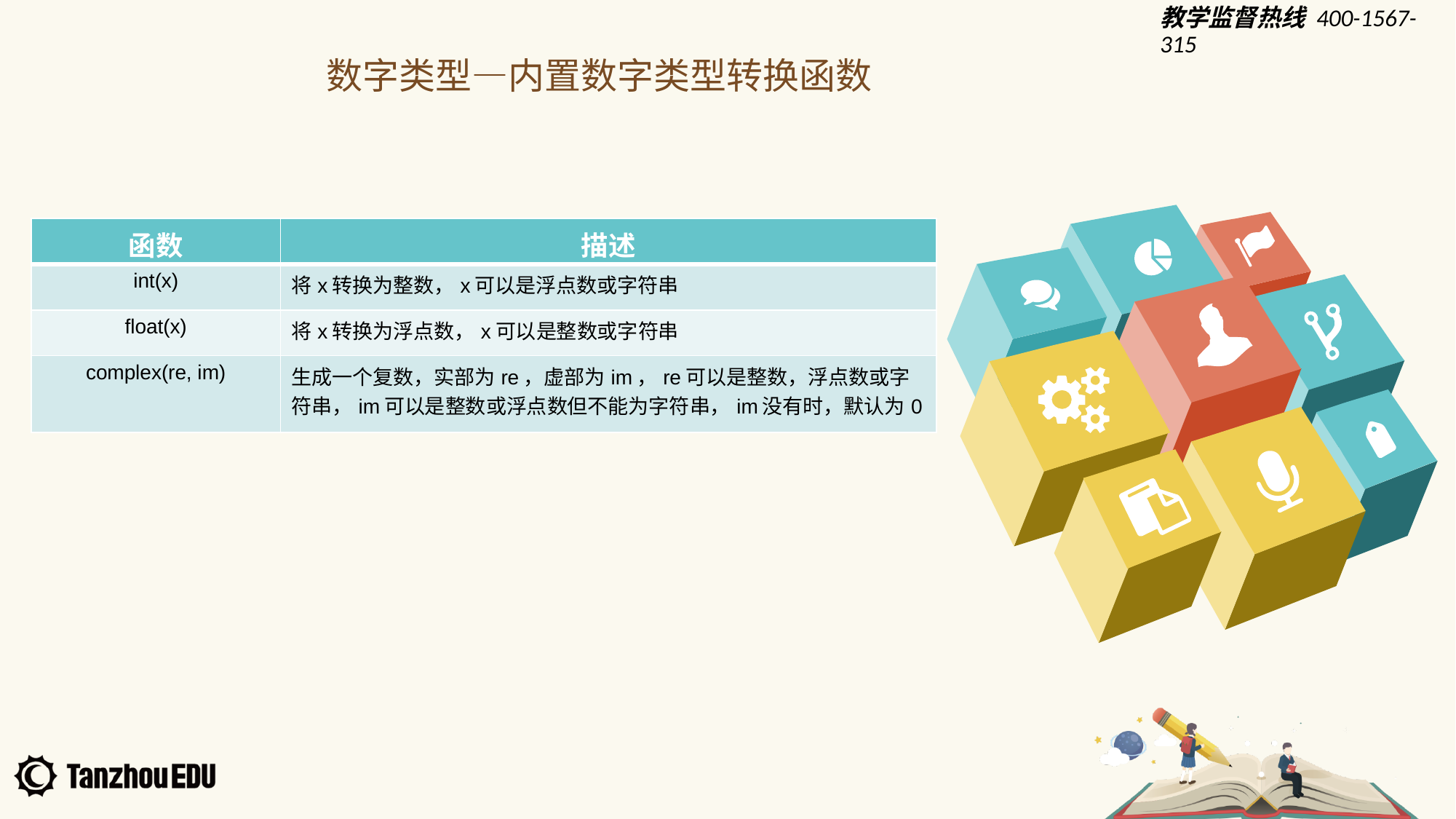

数字类型—内置数字类型转换函数

| 函数 | 描述 |
| --- | --- |
| int(x) | 将x转换为整数，x可以是浮点数或字符串 |
| float(x) | 将x转换为浮点数，x可以是整数或字符串 |
| complex(re, im) | 生成一个复数，实部为re，虚部为im，re可以是整数，浮点数或字符串，im可以是整数或浮点数但不能为字符串，im没有时，默认为0 |